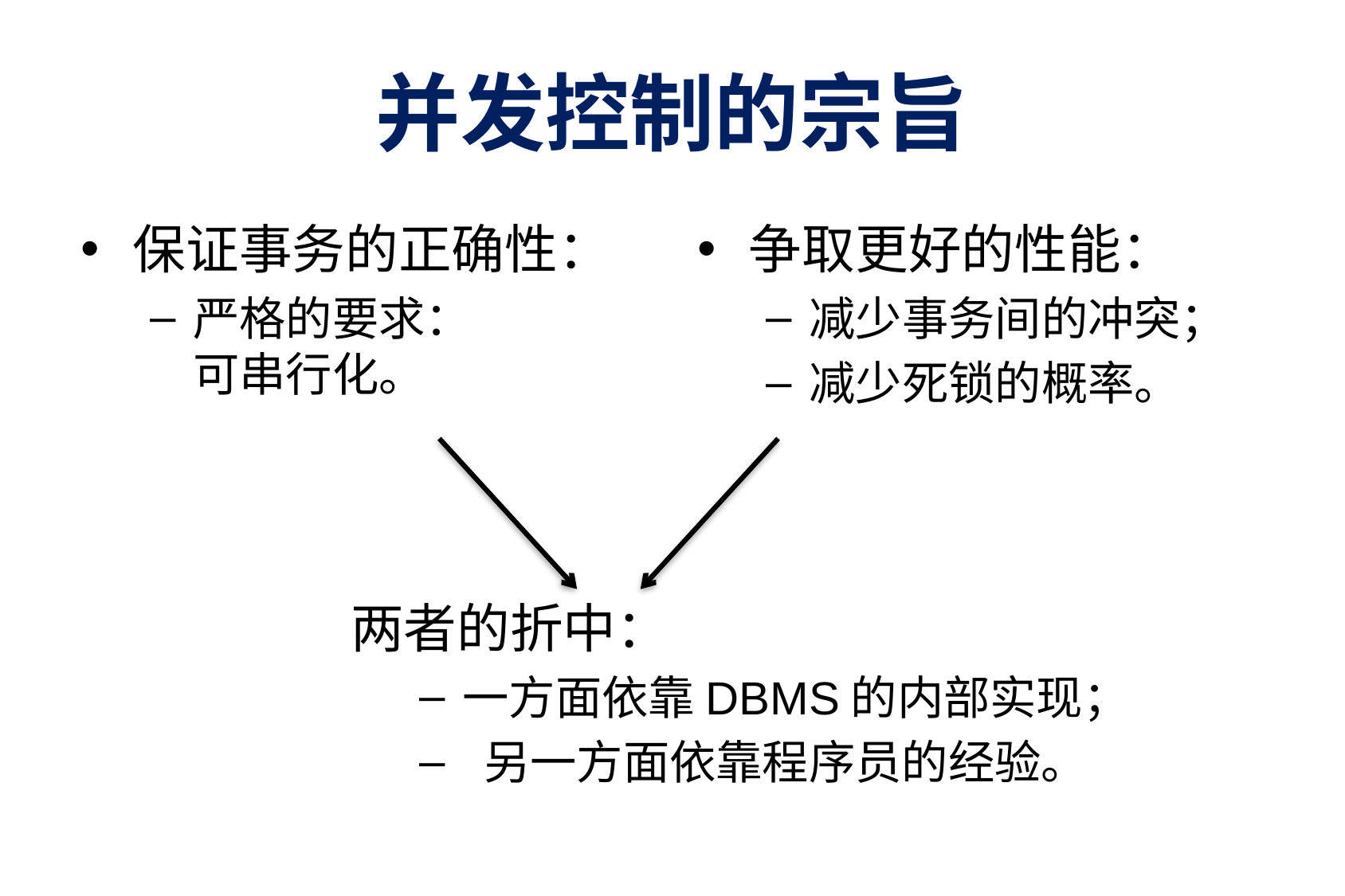

# 并发控制的宗旨
保证事务的正确性：
严格的要求：
可串行化。
争取更好的性能：
减少事务间的冲突；
减少死锁的概率。
两者的折中：
一方面依靠DBMS的内部实现；
 另一方面依靠程序员的经验。